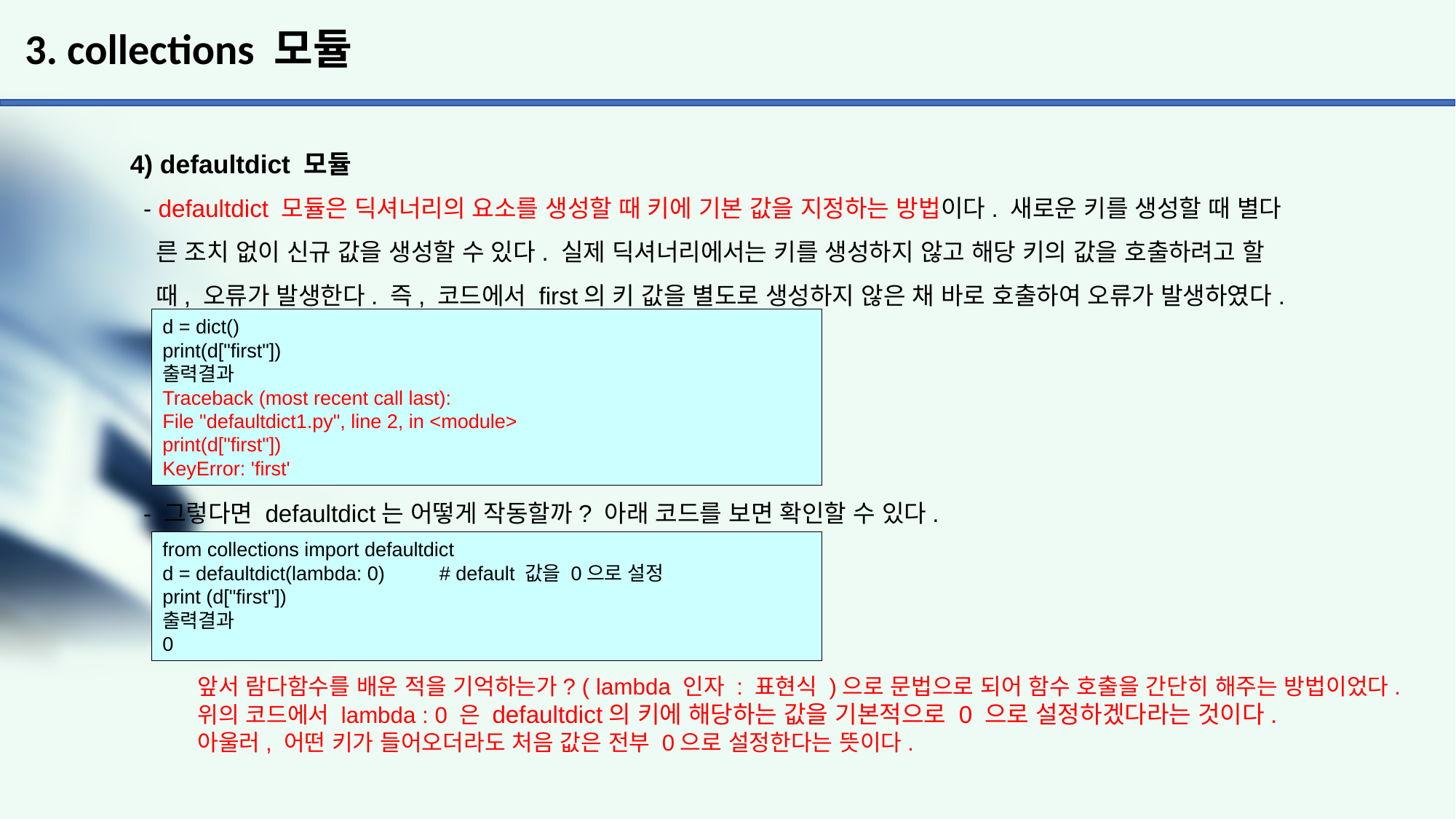

# 3. collections 모듈
4) defaultdict 모듈
  - defaultdict 모듈은 딕셔너리의 요소를 생성할 때 키에 기본 값을 지정하는 방법이다. 새로운 키를 생성할 때 별다
   른 조치 없이 신규 값을 생성할 수 있다. 실제 딕셔너리에서는 키를 생성하지 않고 해당 키의 값을 호출하려고 할
   때, 오류가 발생한다. 즉, 코드에서 first의 키 값을 별도로 생성하지 않은 채 바로 호출하여 오류가 발생하였다.

  - 그렇다면 defaultdict는 어떻게 작동할까? 아래 코드를 보면 확인할 수 있다.
d = dict()
print(d["first"])
출력결과
Traceback (most recent call last):
File "defaultdict1.py", line 2, in <module>
print(d["first"])
KeyError: 'first'
from collections import defaultdict
d = defaultdict(lambda: 0)          # default 값을 0으로 설정
print (d["first"])
출력결과
0
앞서 람다함수를 배운 적을 기억하는가? ( lambda 인자 : 표현식 )으로 문법으로 되어 함수 호출을 간단히 해주는 방법이었다.
위의 코드에서 lambda : 0 은 defaultdict의 키에 해당하는 값을 기본적으로 0 으로 설정하겠다라는 것이다.
아울러, 어떤 키가 들어오더라도 처음 값은 전부 0으로 설정한다는 뜻이다.